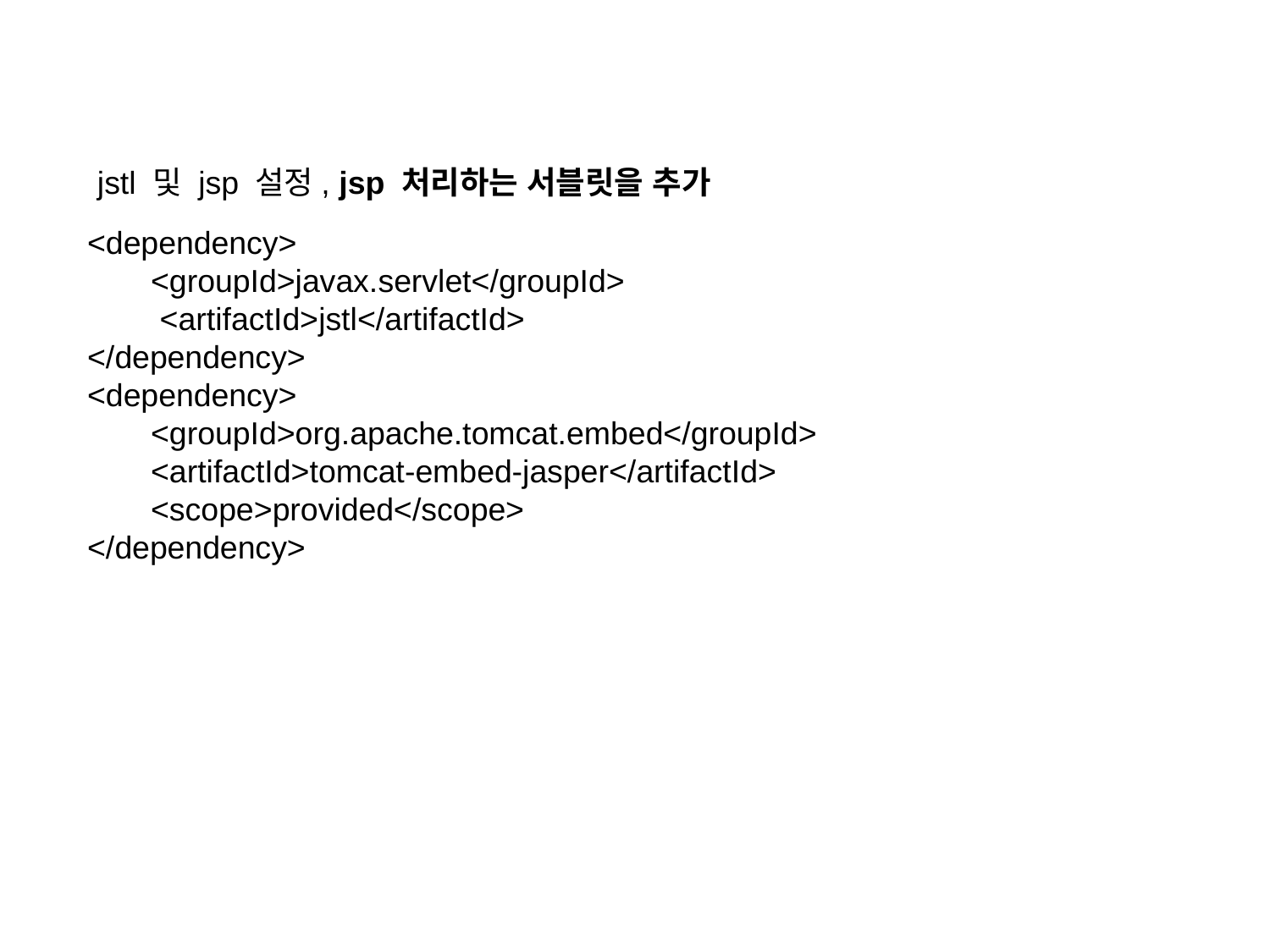

jstl 및 jsp 설정, jsp 처리하는 서블릿을 추가
<dependency>
<groupId>javax.servlet</groupId>
 <artifactId>jstl</artifactId>
</dependency>
<dependency>
<groupId>org.apache.tomcat.embed</groupId>
<artifactId>tomcat-embed-jasper</artifactId>
<scope>provided</scope>
</dependency>